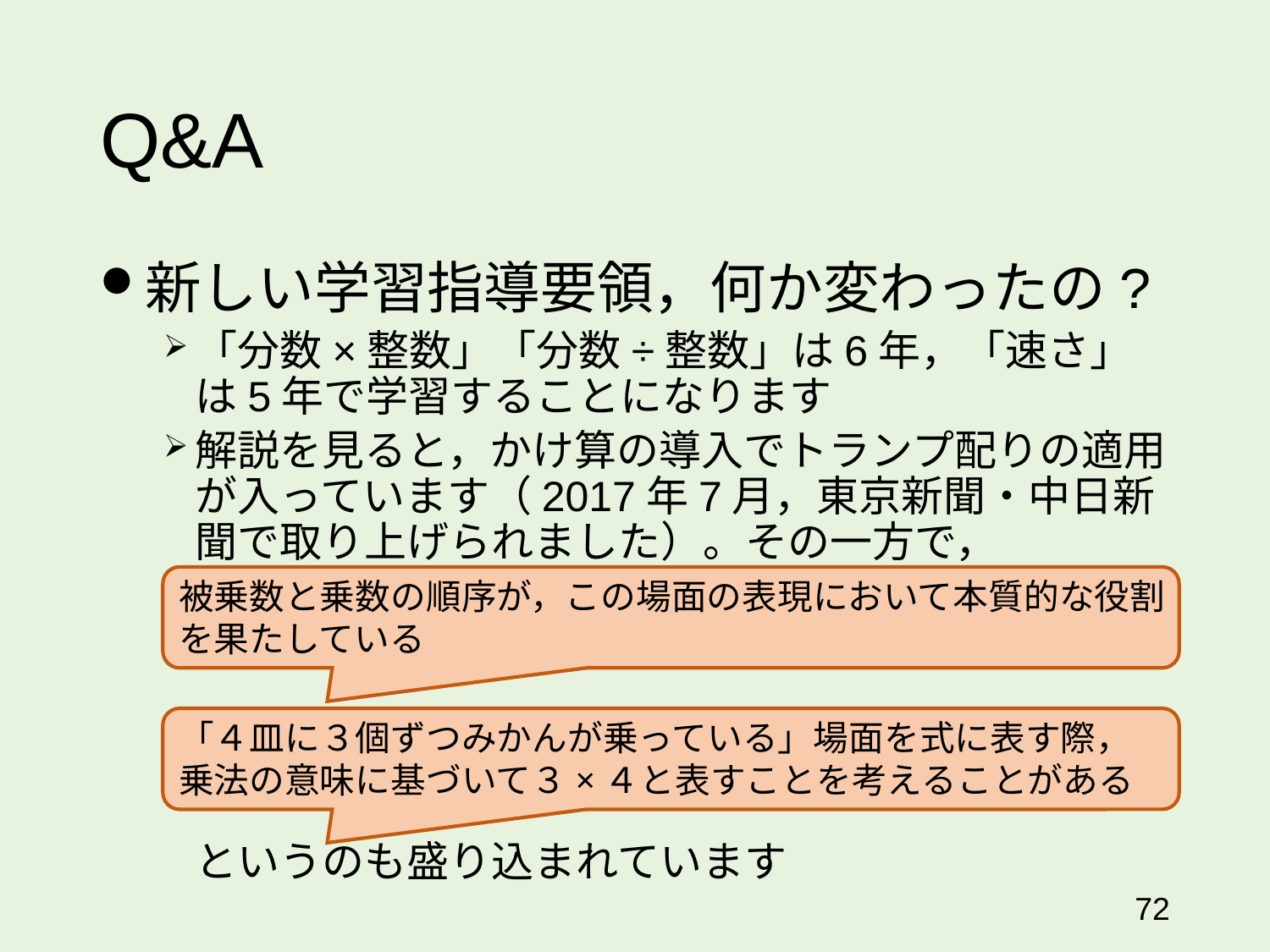

# Q&A
新しい学習指導要領，何か変わったの?
「分数×整数」「分数÷整数」は6年，「速さ」は5年で学習することになります
解説を見ると，かけ算の導入でトランプ配りの適用が入っています（2017年7月，東京新聞・中日新聞で取り上げられました）。その一方で，
というのも盛り込まれています

被乗数と乗数の順序が，この場面の表現において本質的な役割を果たしている

「４皿に３個ずつみかんが乗っている」場面を式に表す際，
乗法の意味に基づいて３×４と表すことを考えることがある
72